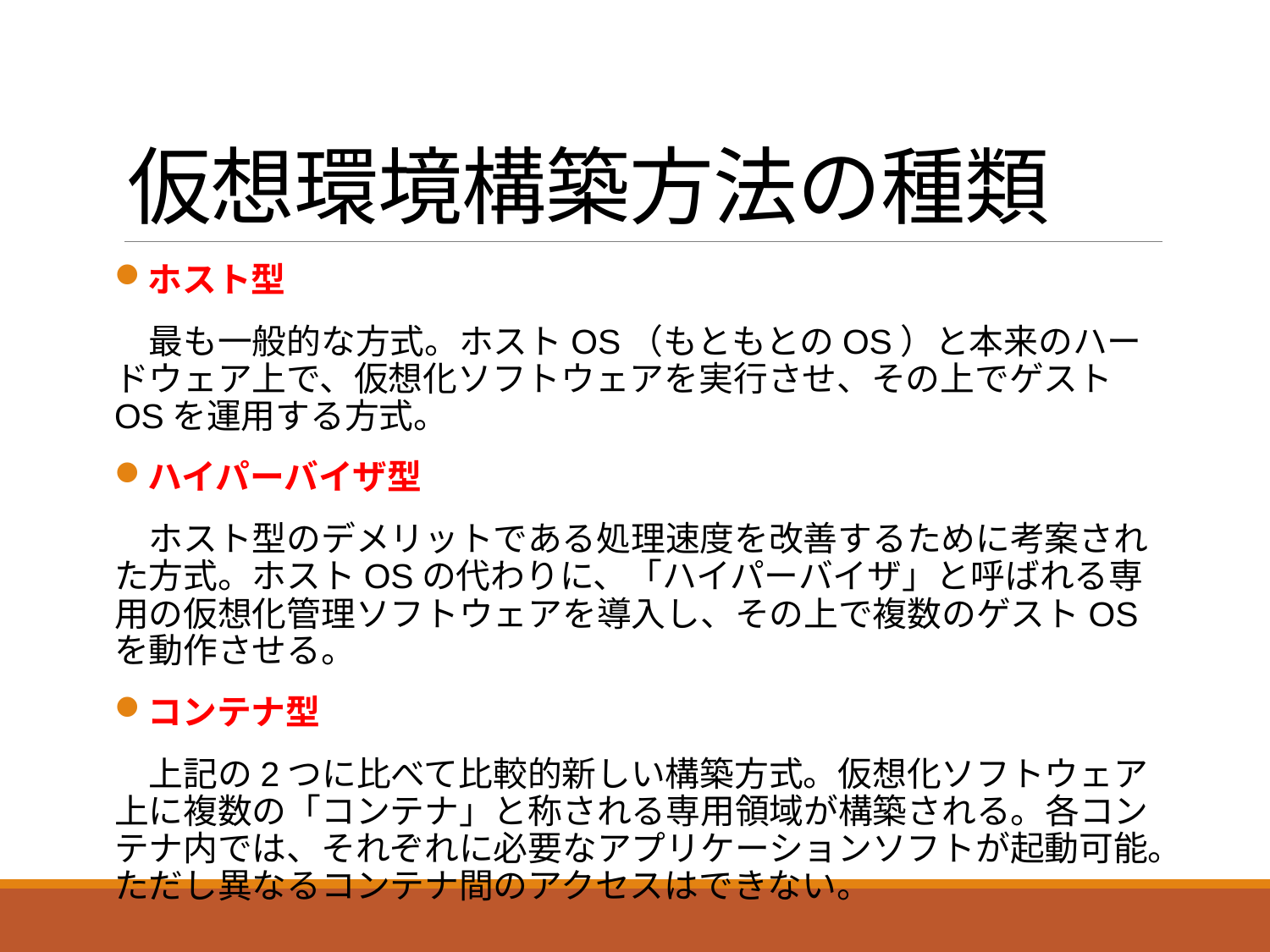

# 仮想環境構築方法の種類
ホスト型
　最も一般的な方式。ホストOS（もともとのOS）と本来のハードウェア上で、仮想化ソフトウェアを実行させ、その上でゲストOSを運用する方式。
ハイパーバイザ型
　ホスト型のデメリットである処理速度を改善するために考案された方式。ホストOSの代わりに、「ハイパーバイザ」と呼ばれる専用の仮想化管理ソフトウェアを導入し、その上で複数のゲストOSを動作させる。
コンテナ型
　上記の2つに比べて比較的新しい構築方式。仮想化ソフトウェア上に複数の「コンテナ」と称される専用領域が構築される。各コンテナ内では、それぞれに必要なアプリケーションソフトが起動可能。ただし異なるコンテナ間のアクセスはできない。